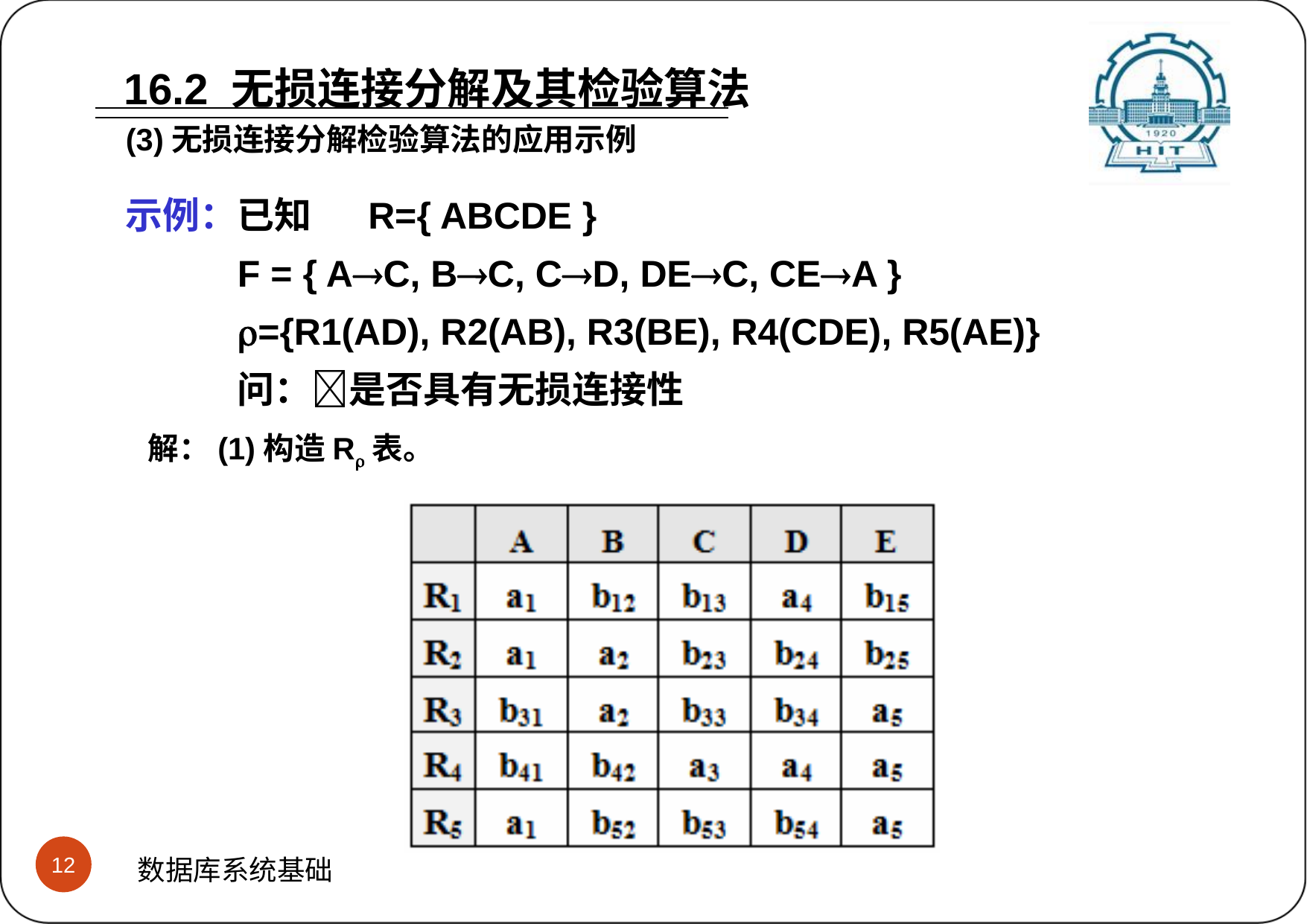

# 16.2 无损连接分解及其检验算法
(3)无损连接分解检验算法的应用示例

示例：已知	R={ ABCDE }
F = { A→C, B→C, C→D, DE→C, CE→A }
ρ={R1(AD), R2(AB), R3(BE), R4(CDE), R5(AE)}
问：ρ是否具有无损连接性
解：(1)构造Rρ表。